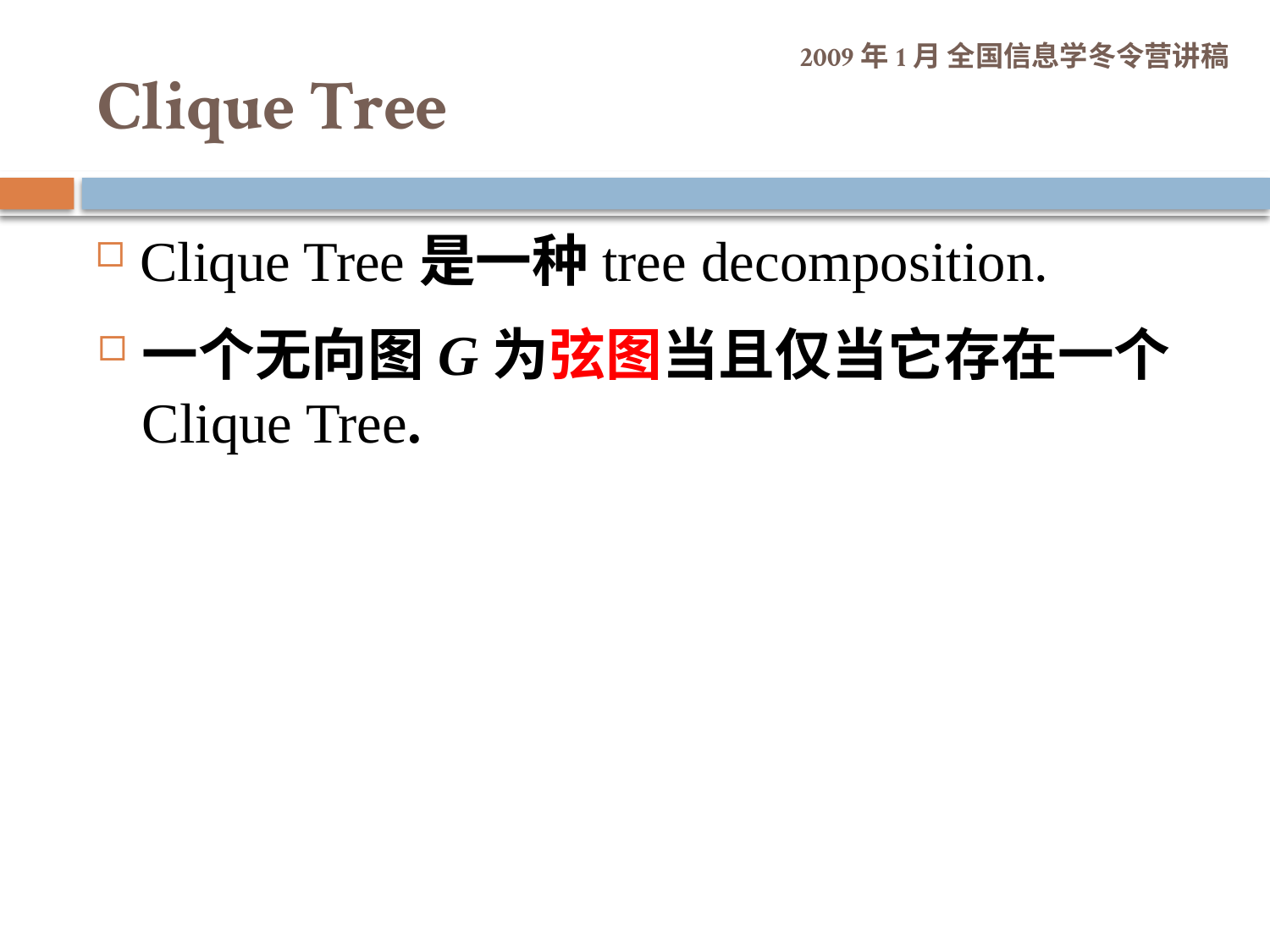

# Clique Tree
Clique Tree是一种tree decomposition.
一个无向图G为弦图当且仅当它存在一个Clique Tree.